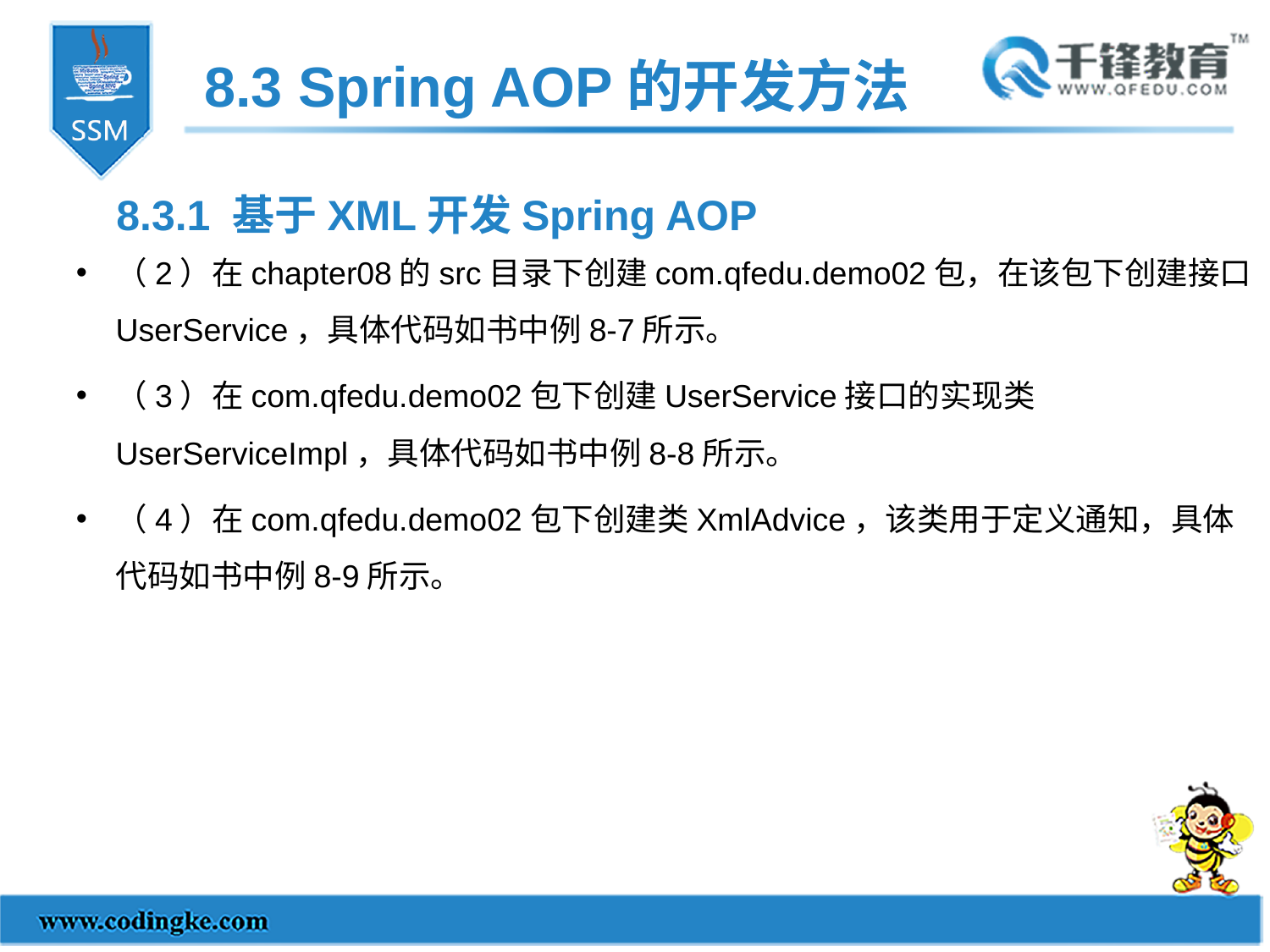

8.3 Spring AOP的开发方法
8.3.1 基于XML开发Spring AOP
（2）在chapter08的src目录下创建com.qfedu.demo02包，在该包下创建接口UserService，具体代码如书中例8-7所示。
（3）在com.qfedu.demo02包下创建UserService接口的实现类UserServiceImpl，具体代码如书中例8-8所示。
（4）在com.qfedu.demo02包下创建类XmlAdvice，该类用于定义通知，具体代码如书中例8-9所示。